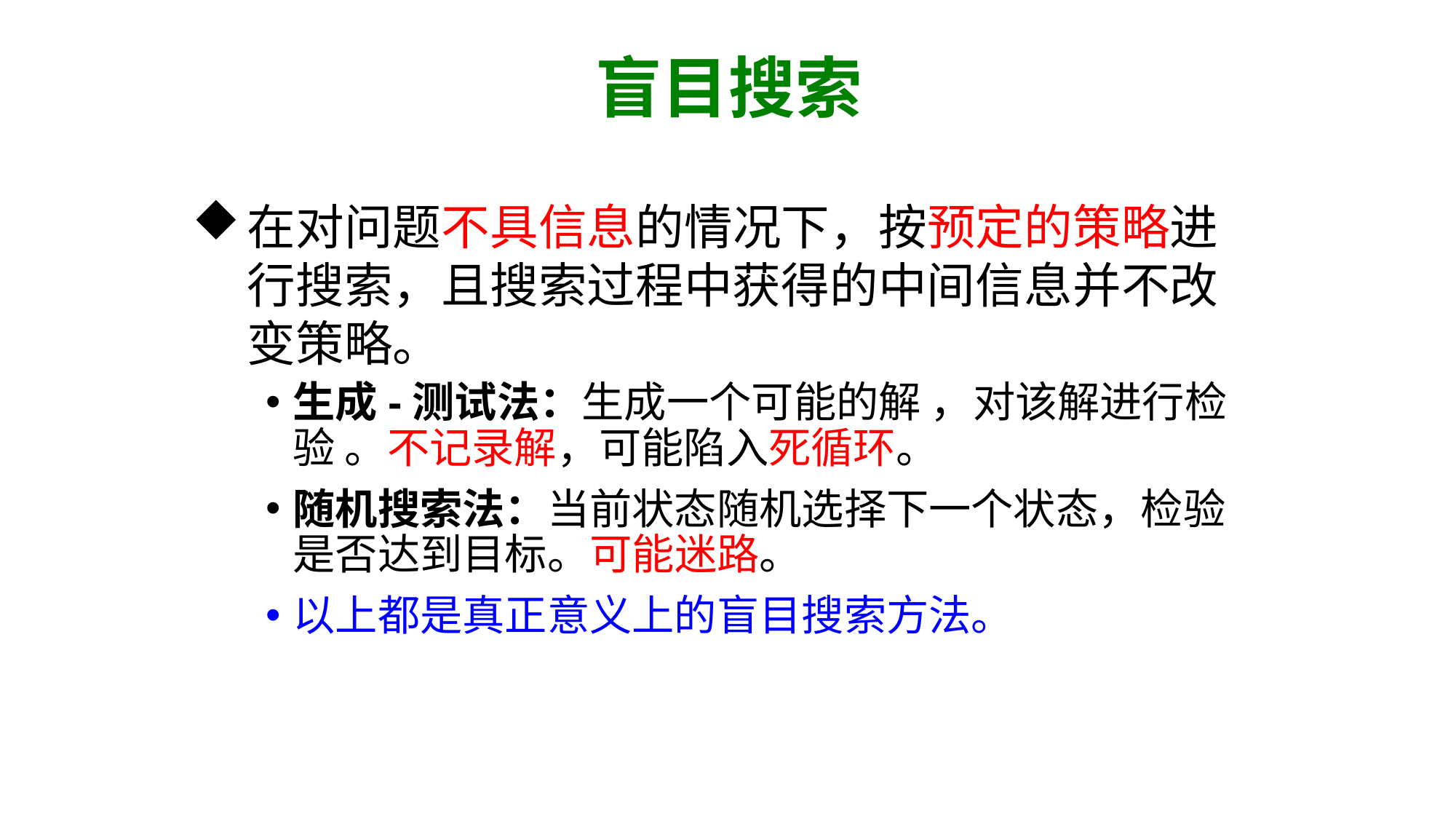

盲目搜索
在对问题不具信息的情况下，按预定的策略进行搜索，且搜索过程中获得的中间信息并不改变策略。
生成-测试法：生成一个可能的解 ，对该解进行检验 。不记录解，可能陷入死循环。
随机搜索法：当前状态随机选择下一个状态，检验是否达到目标。可能迷路。
以上都是真正意义上的盲目搜索方法。